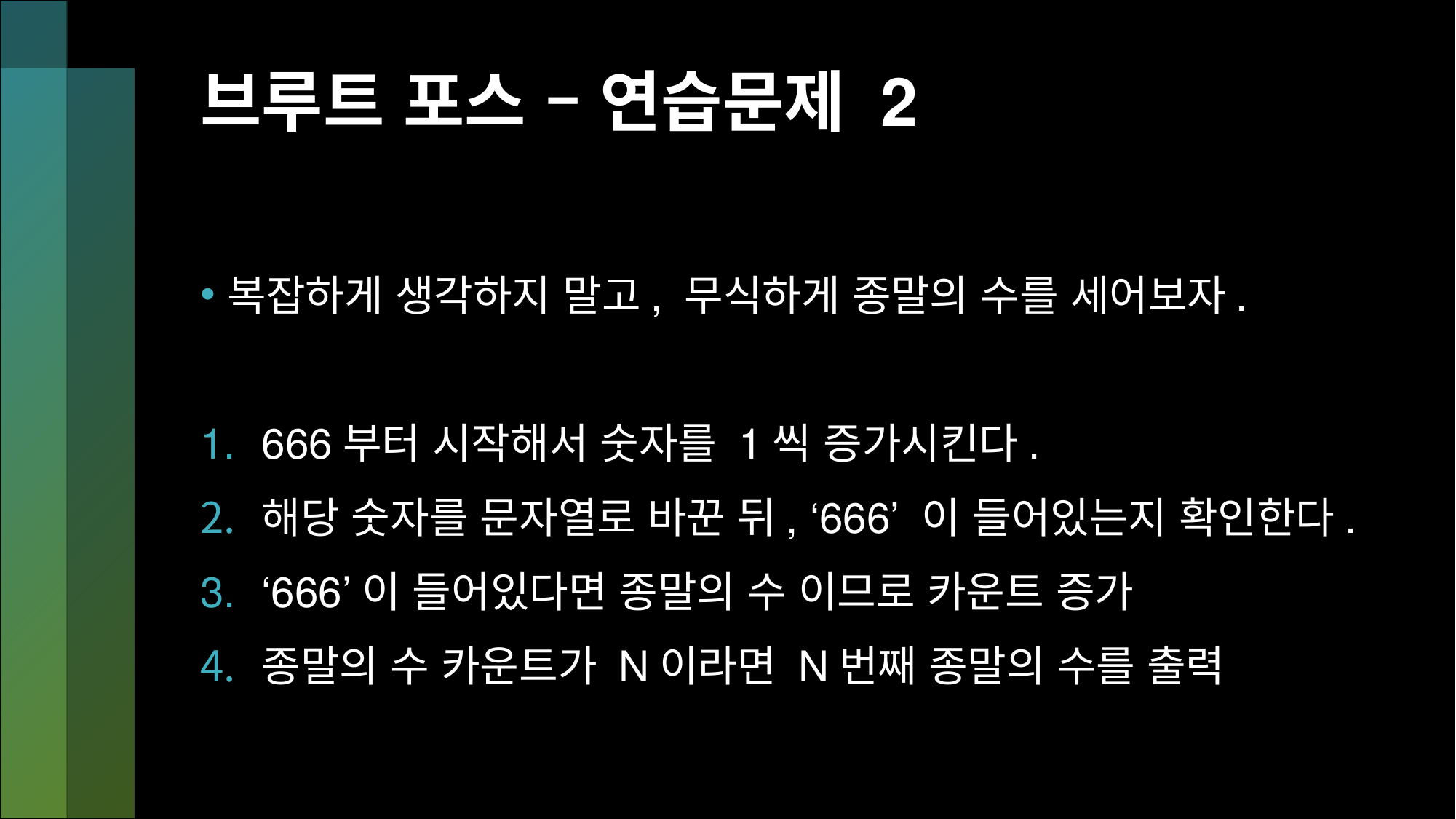

# 브루트 포스 – 연습문제 2
복잡하게 생각하지 말고, 무식하게 종말의 수를 세어보자.

666부터 시작해서 숫자를 1씩 증가시킨다.
해당 숫자를 문자열로 바꾼 뒤, ‘666’ 이 들어있는지 확인한다.
‘666’이 들어있다면 종말의 수 이므로 카운트 증가
종말의 수 카운트가 N이라면 N번째 종말의 수를 출력